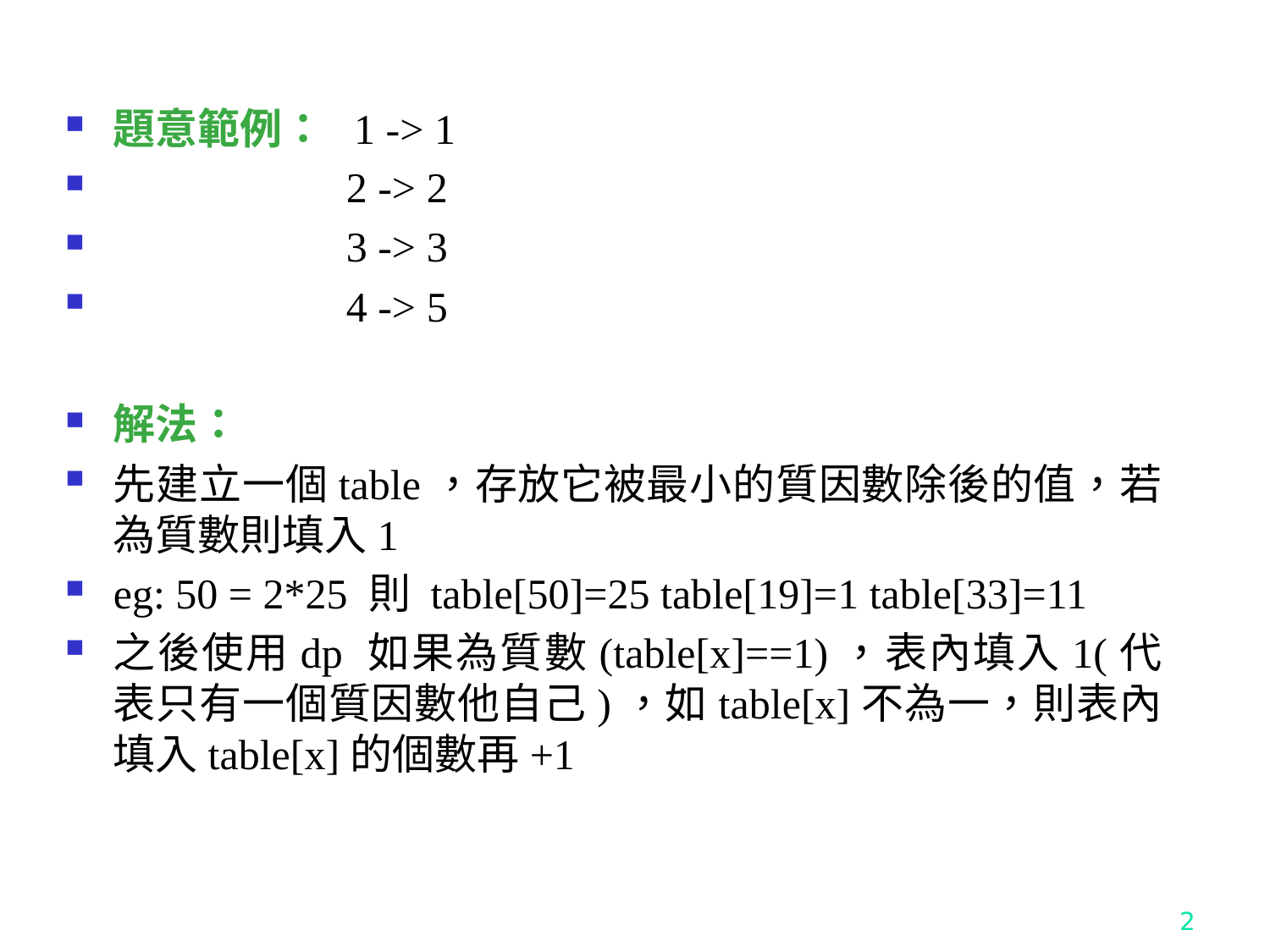

題意範例：  1 -> 1
                      2 -> 2
                      3 -> 3
                      4 -> 5

解法：
先建立一個table，存放它被最小的質因數除後的值，若為質數則填入1
eg: 50 = 2*25 則 table[50]=25 table[19]=1 table[33]=11
之後使用dp 如果為質數(table[x]==1)，表內填入1(代表只有一個質因數他自己)，如table[x]不為一，則表內填入table[x]的個數再+1

2